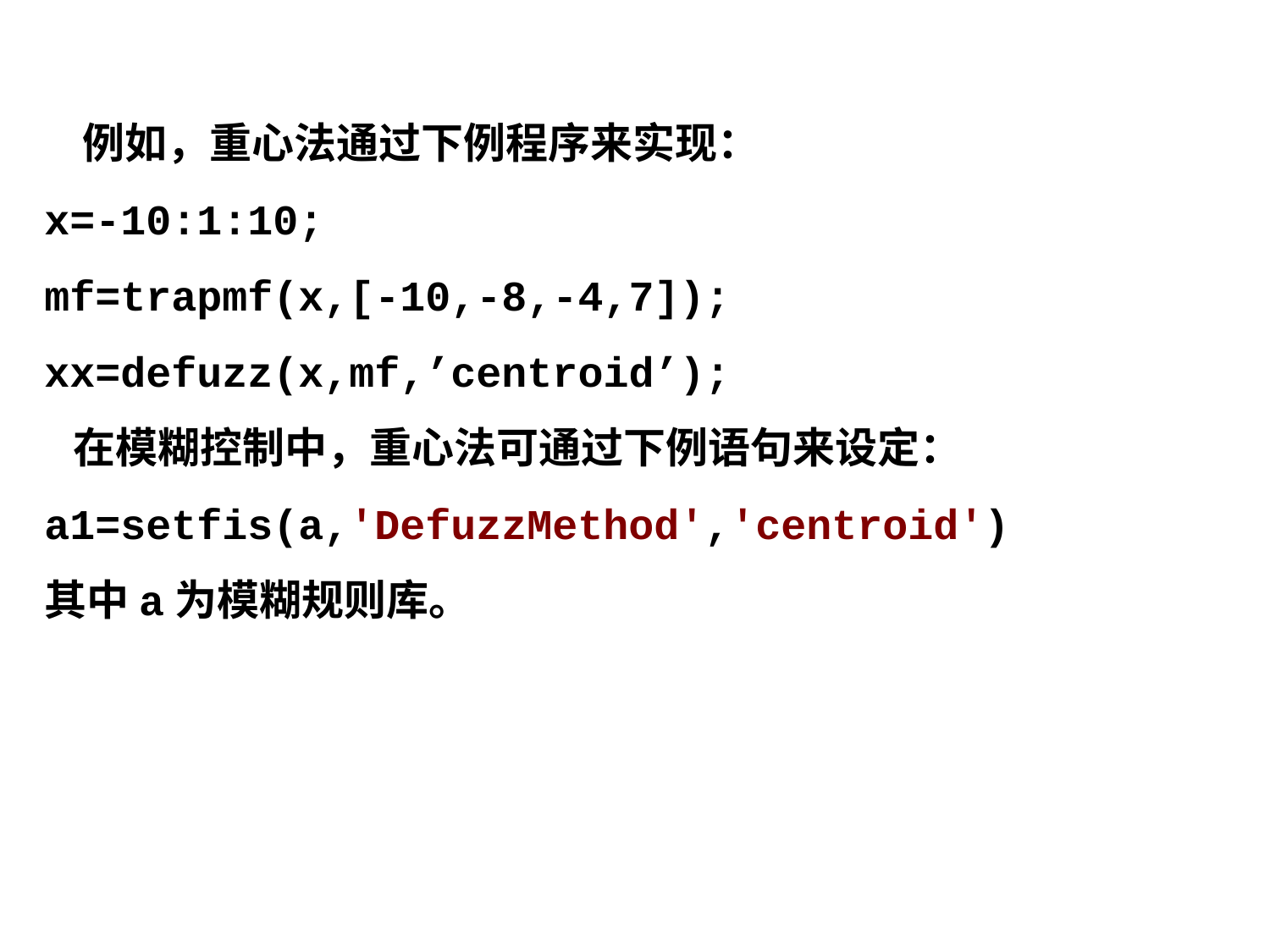

例如，重心法通过下例程序来实现：
x=-10:1:10;
mf=trapmf(x,[-10,-8,-4,7]);
xx=defuzz(x,mf,’centroid’);
  在模糊控制中，重心法可通过下例语句来设定：
a1=setfis(a,'DefuzzMethod','centroid')
其中a为模糊规则库。